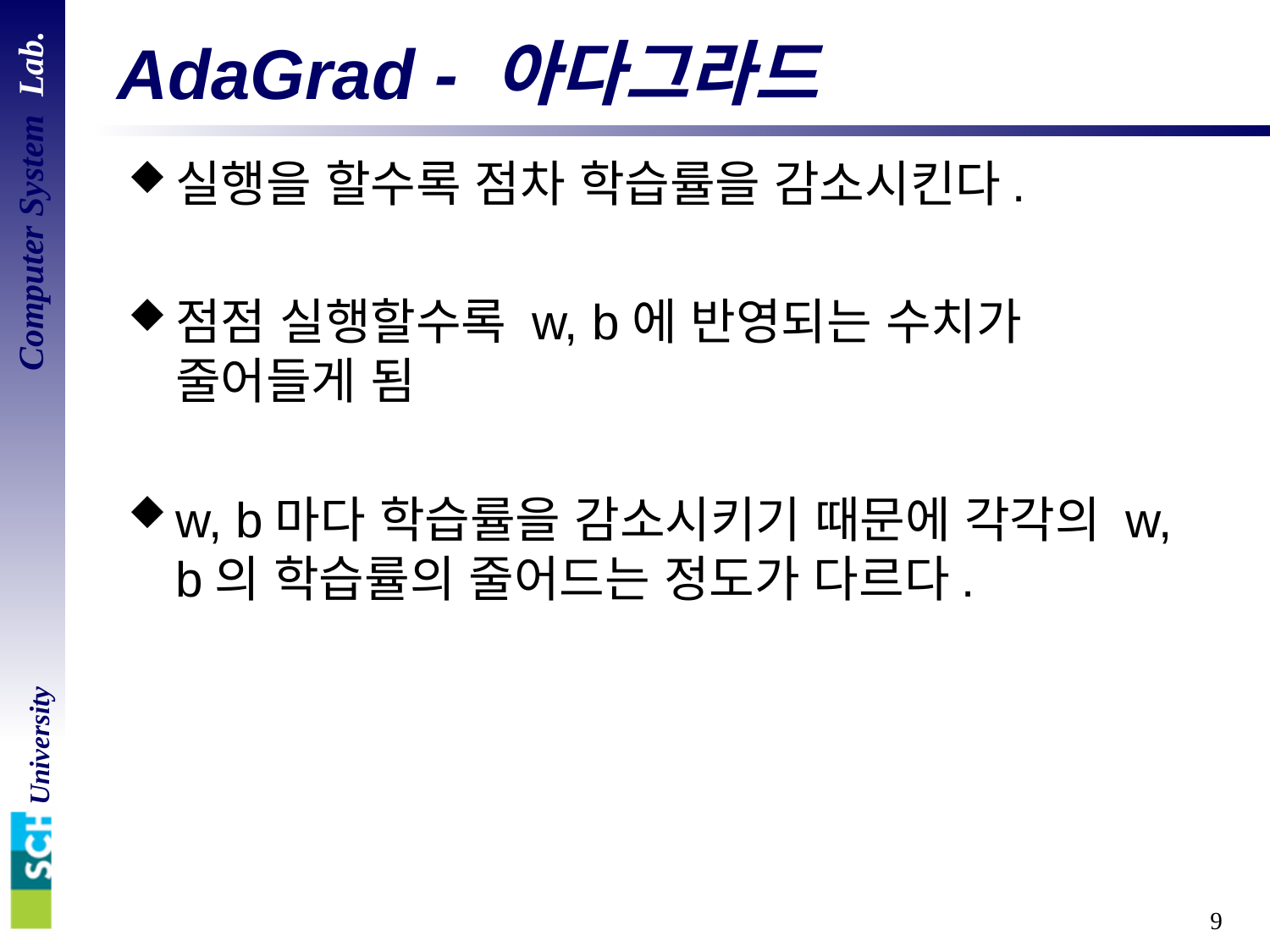

# AdaGrad - 아다그라드
실행을 할수록 점차 학습률을 감소시킨다.

점점 실행할수록 w, b에 반영되는 수치가      줄어들게 됨

w, b마다 학습률을 감소시키기 때문에 각각의 w, b의 학습률의 줄어드는 정도가 다르다.